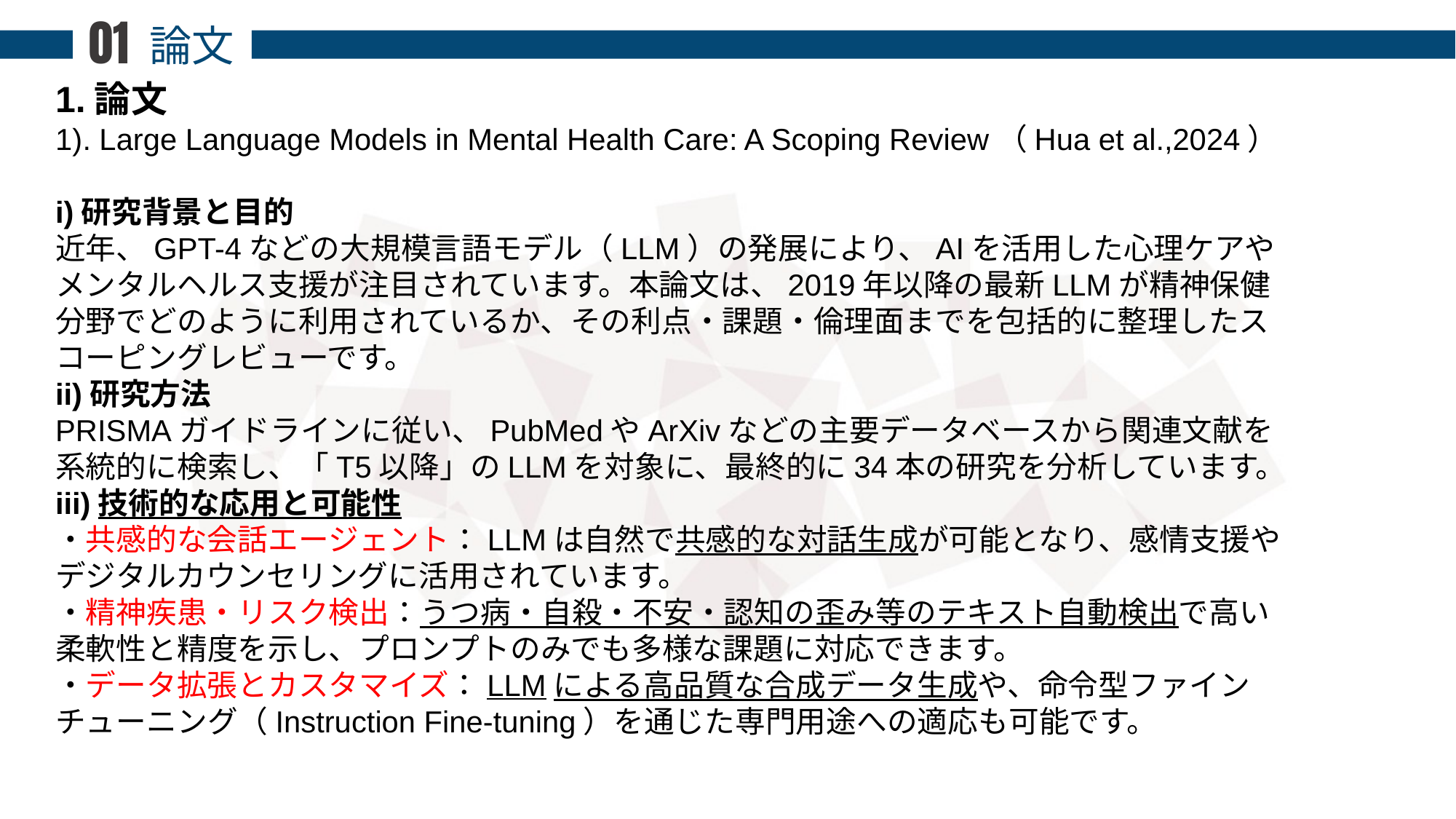

01
論文

1.論文
1). Large Language Models in Mental Health Care: A Scoping Review（Hua et al.,2024）

i)研究背景と目的
近年、GPT-4などの大規模言語モデル（LLM）の発展により、AIを活用した心理ケアやメンタルヘルス支援が注目されています。本論文は、2019年以降の最新LLMが精神保健分野でどのように利用されているか、その利点・課題・倫理面までを包括的に整理したスコーピングレビューです。
ii)研究方法
PRISMAガイドラインに従い、PubMedやArXivなどの主要データベースから関連文献を系統的に検索し、「T5以降」のLLMを対象に、最終的に34本の研究を分析しています。
iii)技術的な応用と可能性
・共感的な会話エージェント：LLMは自然で共感的な対話生成が可能となり、感情支援やデジタルカウンセリングに活用されています。
・精神疾患・リスク検出：うつ病・自殺・不安・認知の歪み等のテキスト自動検出で高い柔軟性と精度を示し、プロンプトのみでも多様な課題に対応できます。
・データ拡張とカスタマイズ：LLMによる高品質な合成データ生成や、命令型ファインチューニング（Instruction Fine-tuning）を通じた専門用途への適応も可能です。